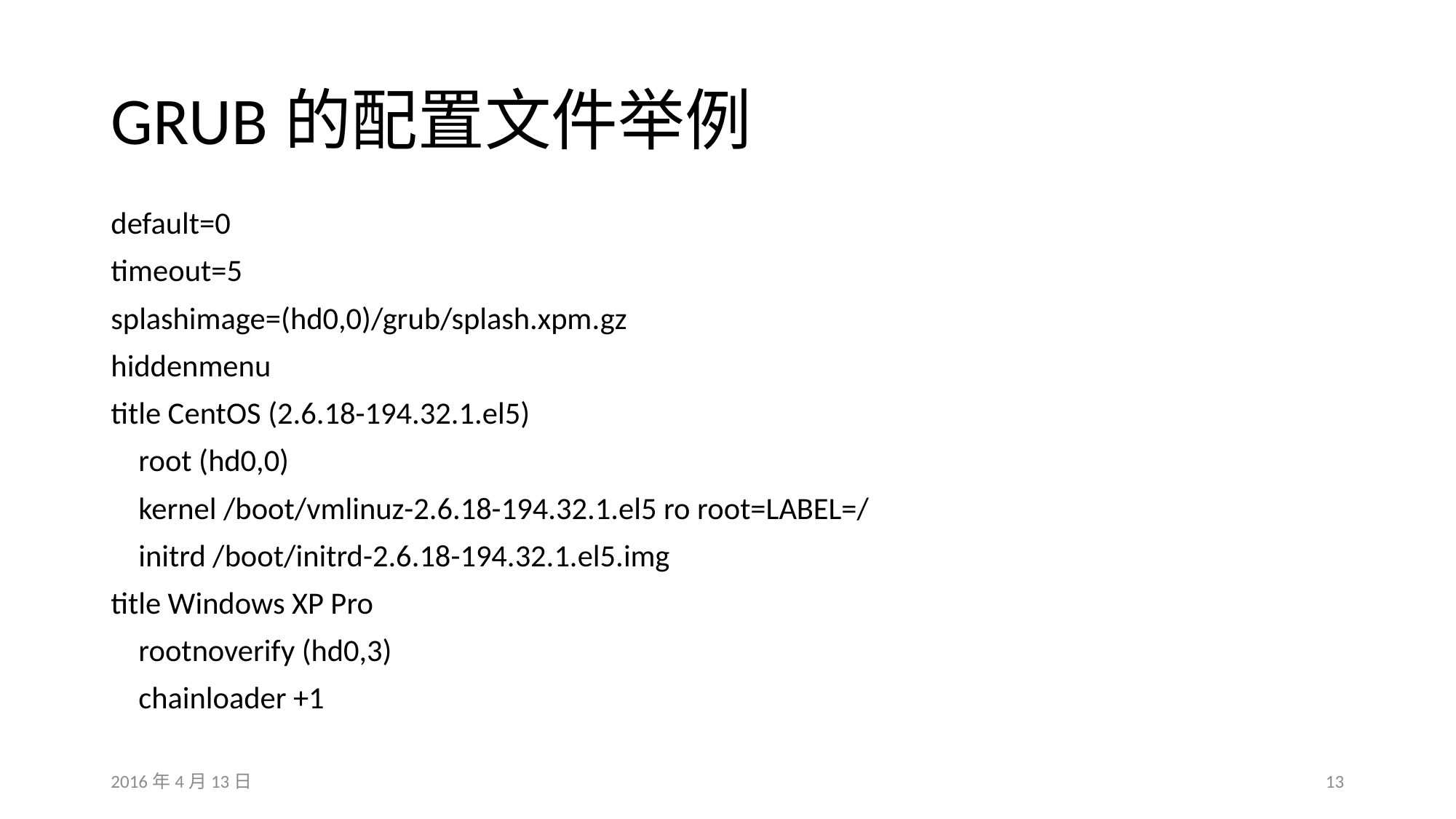

# GRUB的配置文件举例
default=0
timeout=5
splashimage=(hd0,0)/grub/splash.xpm.gz
hiddenmenu
title CentOS (2.6.18-194.32.1.el5)
    root (hd0,0)
    kernel /boot/vmlinuz-2.6.18-194.32.1.el5 ro root=LABEL=/
    initrd /boot/initrd-2.6.18-194.32.1.el5.img
title Windows XP Pro
    rootnoverify (hd0,3)
    chainloader +1
2016年4月13日
13